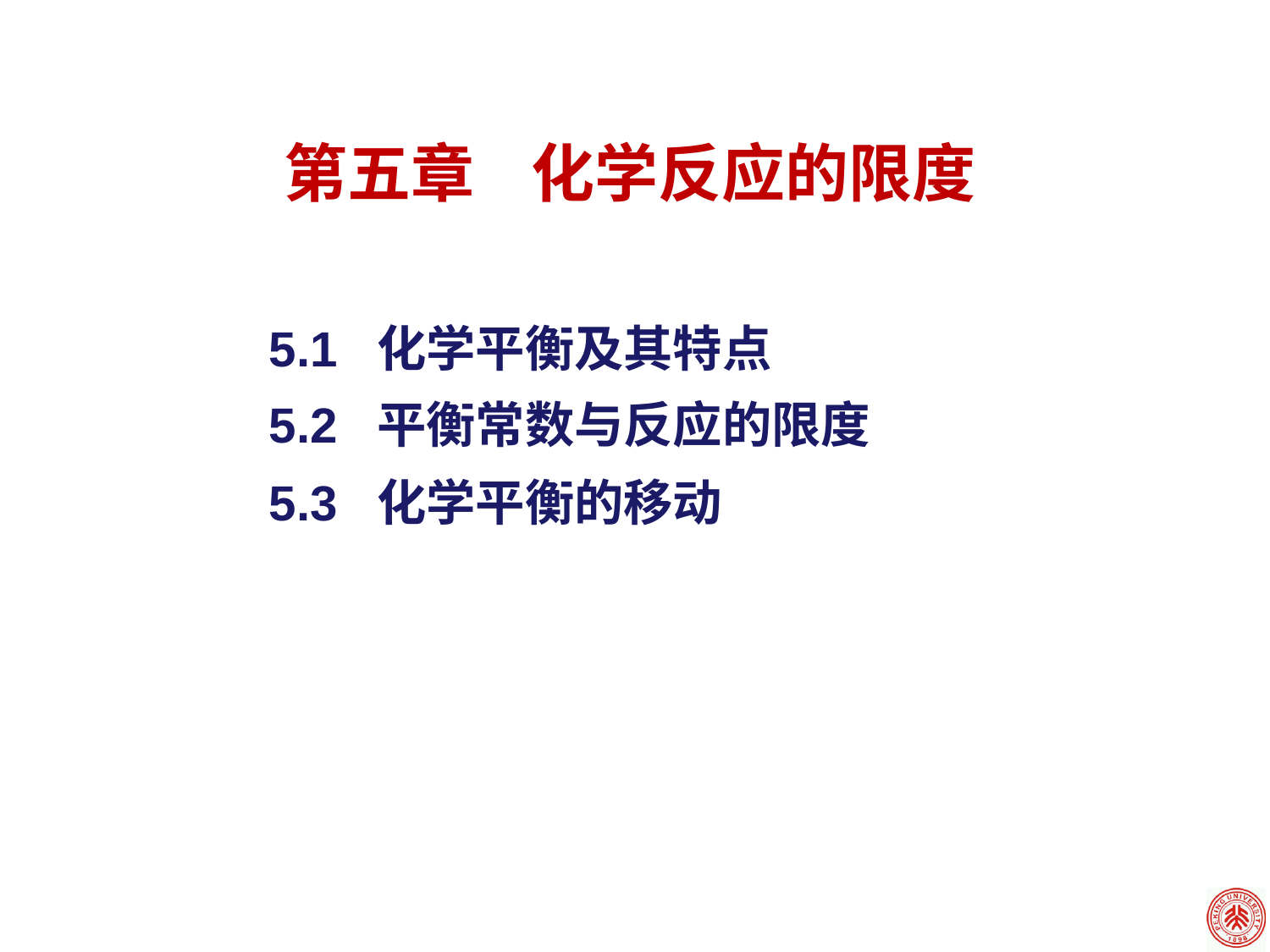

第五章    化学反应的限度
5.1  化学平衡及其特点
5.2  平衡常数与反应的限度
5.3  化学平衡的移动